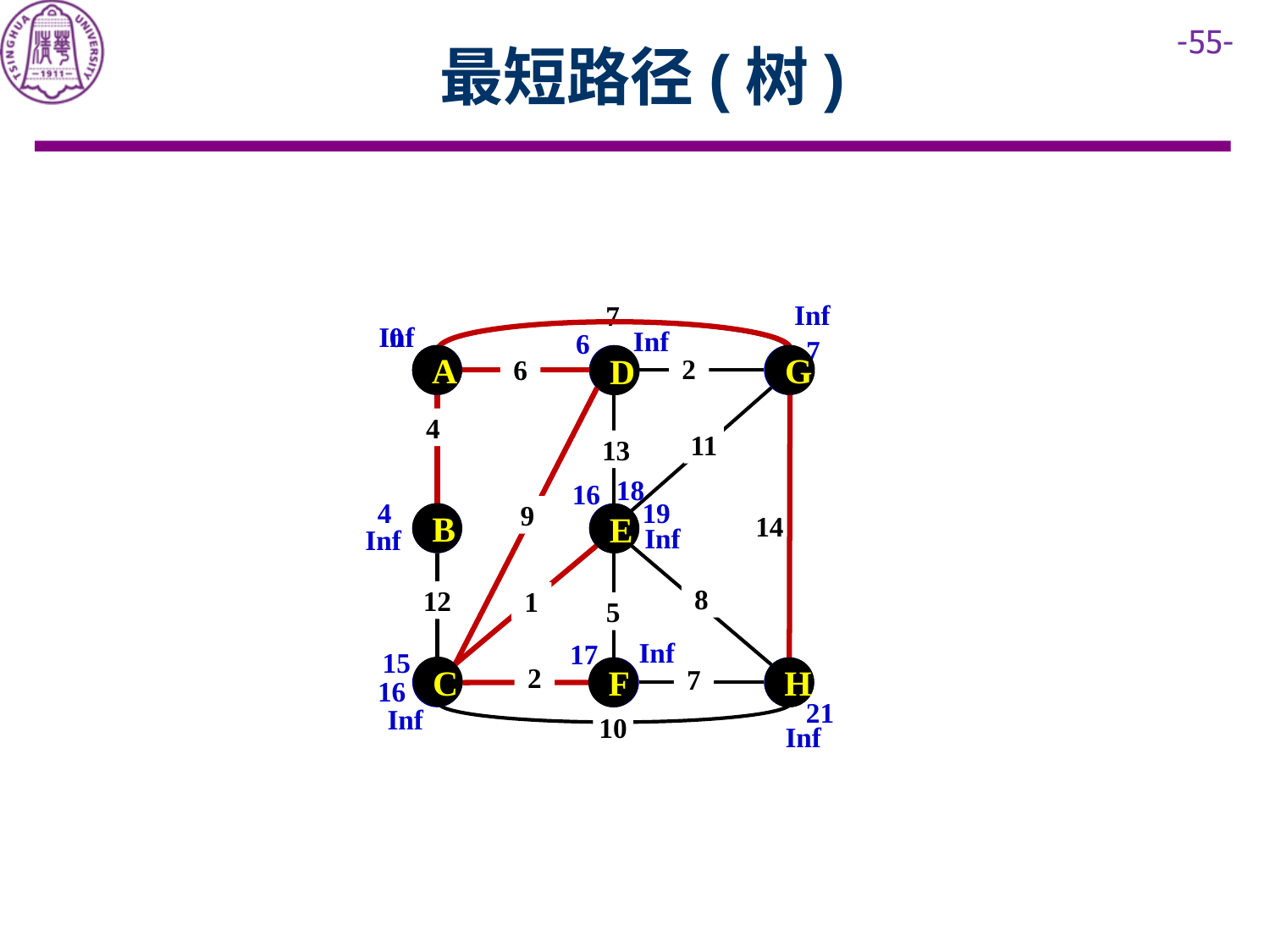

# 最短路径(树)
Inf
7
0
Inf

Inf

6
7
A
A
D
G
G
D
2
6
4
11
13
18
16
4
19
9
B
B
E
E
14
Inf
Inf
8
12
1
5
Inf
17
15
C
C
F
H
F
H
2
7
16

21
Inf
10
Inf